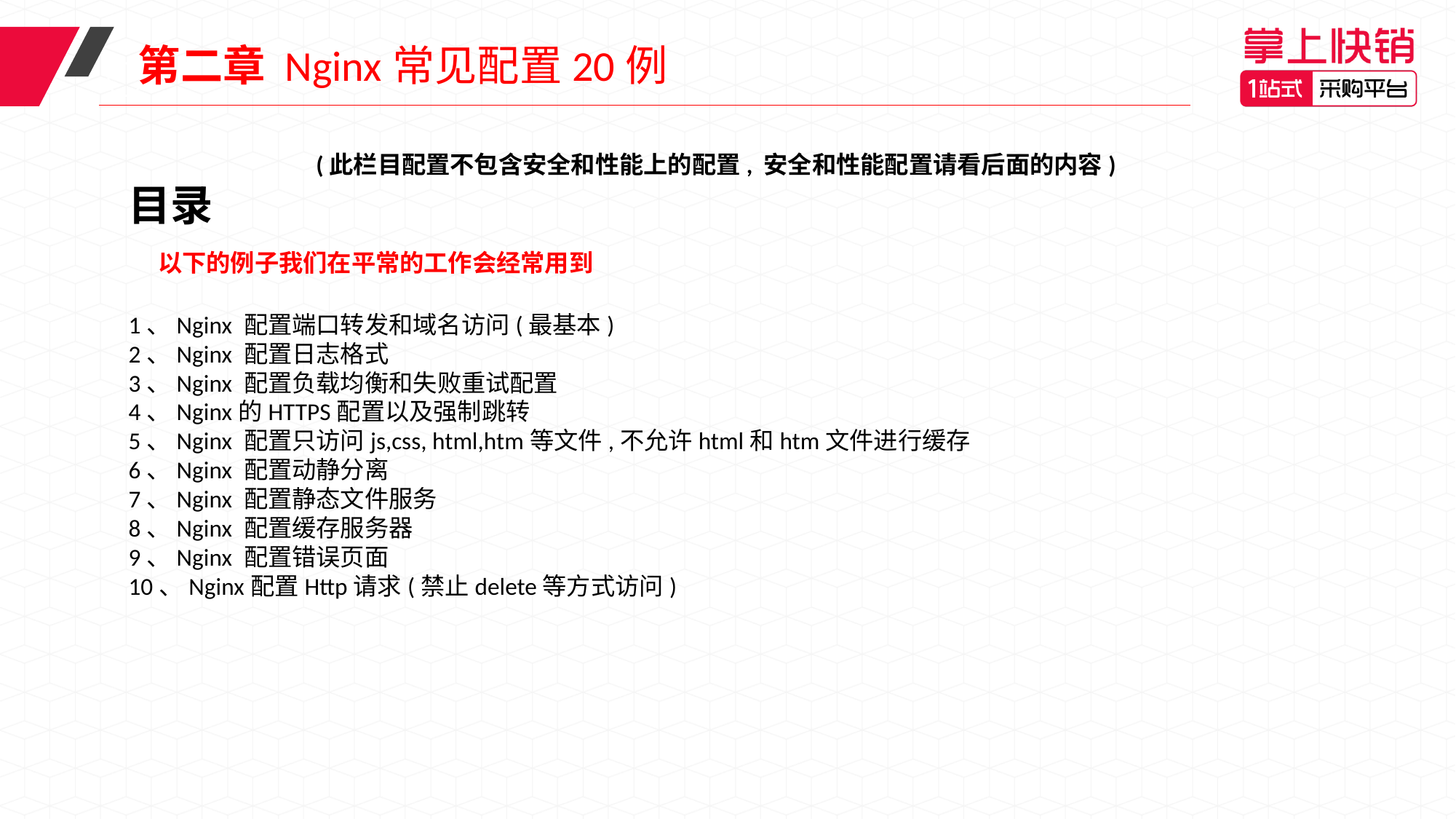

第二章 Nginx常见配置20例

(此栏目配置不包含安全和性能上的配置, 安全和性能配置请看后面的内容)
目录
  以下的例子我们在平常的工作会经常用到

1、Nginx 配置端口转发和域名访问(最基本)
2、Nginx 配置日志格式
3、Nginx 配置负载均衡和失败重试配置
4、Nginx的HTTPS配置以及强制跳转
5、Nginx 配置只访问js,css, html,htm等文件,不允许html和htm文件进行缓存
6、Nginx 配置动静分离
7、Nginx 配置静态文件服务
8、Nginx 配置缓存服务器
9、Nginx 配置错误页面
10、Nginx配置Http请求(禁止delete等方式访问)